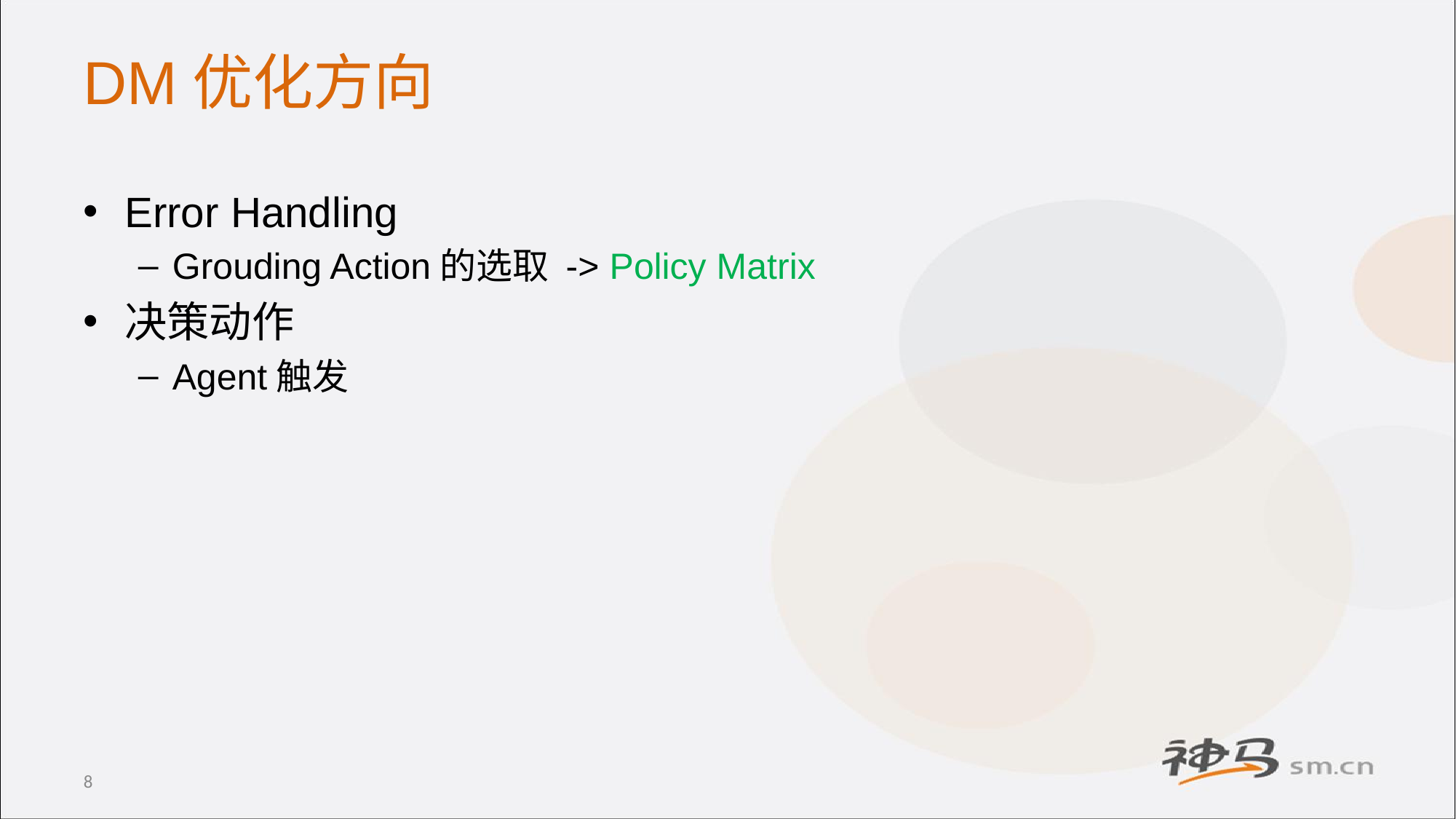

# DM优化方向
Error Handling
Grouding Action的选取 -> Policy Matrix
决策动作
Agent触发
8